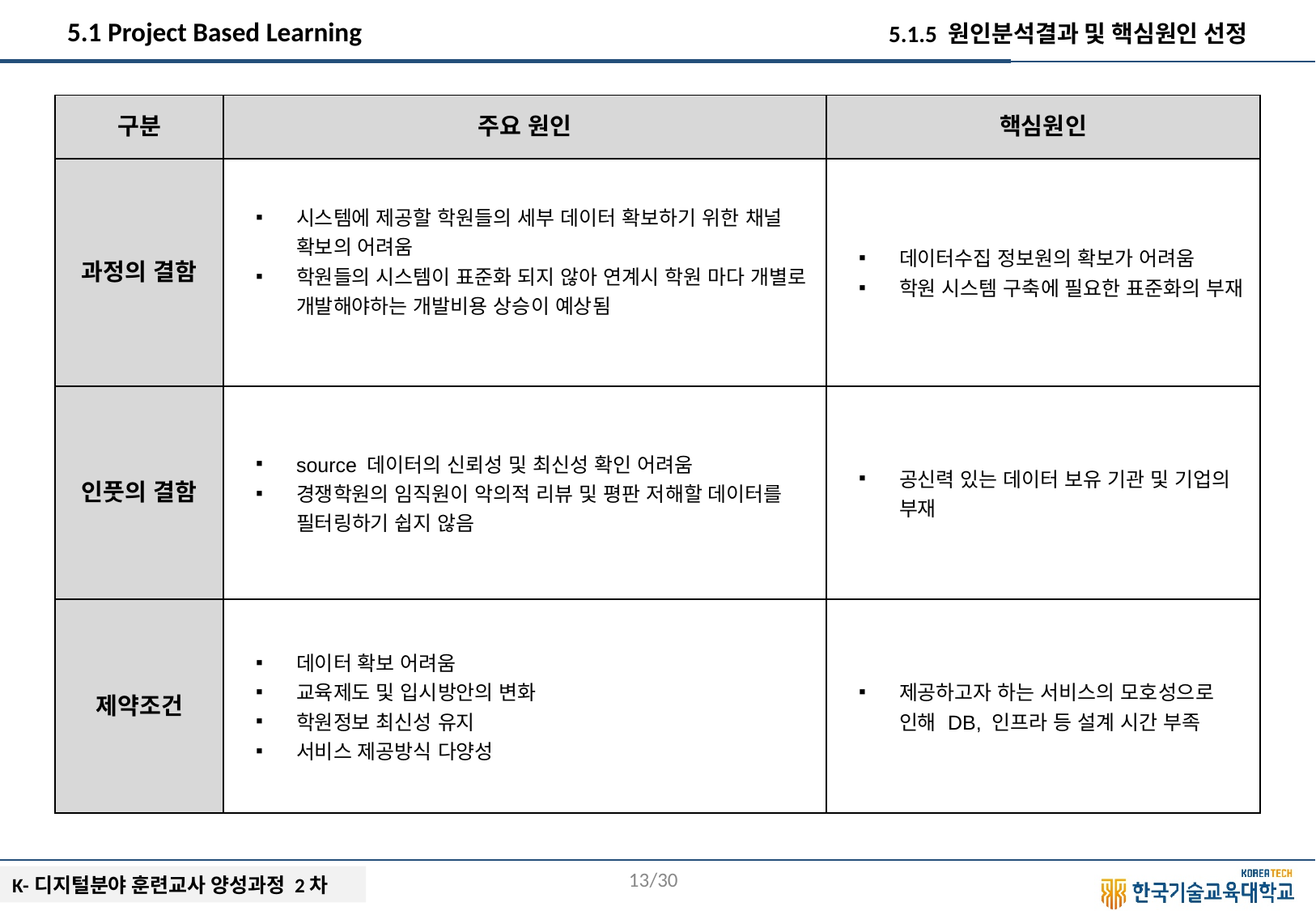

5.1 Project Based Learning
5.1.5 원인분석결과 및 핵심원인 선정
| 구분 | 주요 원인 | 핵심원인 |
| --- | --- | --- |
| 과정의 결함 | 시스템에 제공할 학원들의 세부 데이터 확보하기 위한 채널 확보의 어려움 학원들의 시스템이 표준화 되지 않아 연계시 학원 마다 개별로 개발해야하는 개발비용 상승이 예상됨 | 데이터수집 정보원의 확보가 어려움 학원 시스템 구축에 필요한 표준화의 부재 |
| 인풋의 결함 | source 데이터의 신뢰성 및 최신성 확인 어려움 경쟁학원의 임직원이 악의적 리뷰 및 평판 저해할 데이터를 필터링하기 쉽지 않음 | 공신력 있는 데이터 보유 기관 및 기업의 부재 |
| 제약조건 | 데이터 확보 어려움 교육제도 및 입시방안의 변화 학원정보 최신성 유지 서비스 제공방식 다양성 | 제공하고자 하는 서비스의 모호성으로 인해 DB, 인프라 등 설계 시간 부족 |
13/30